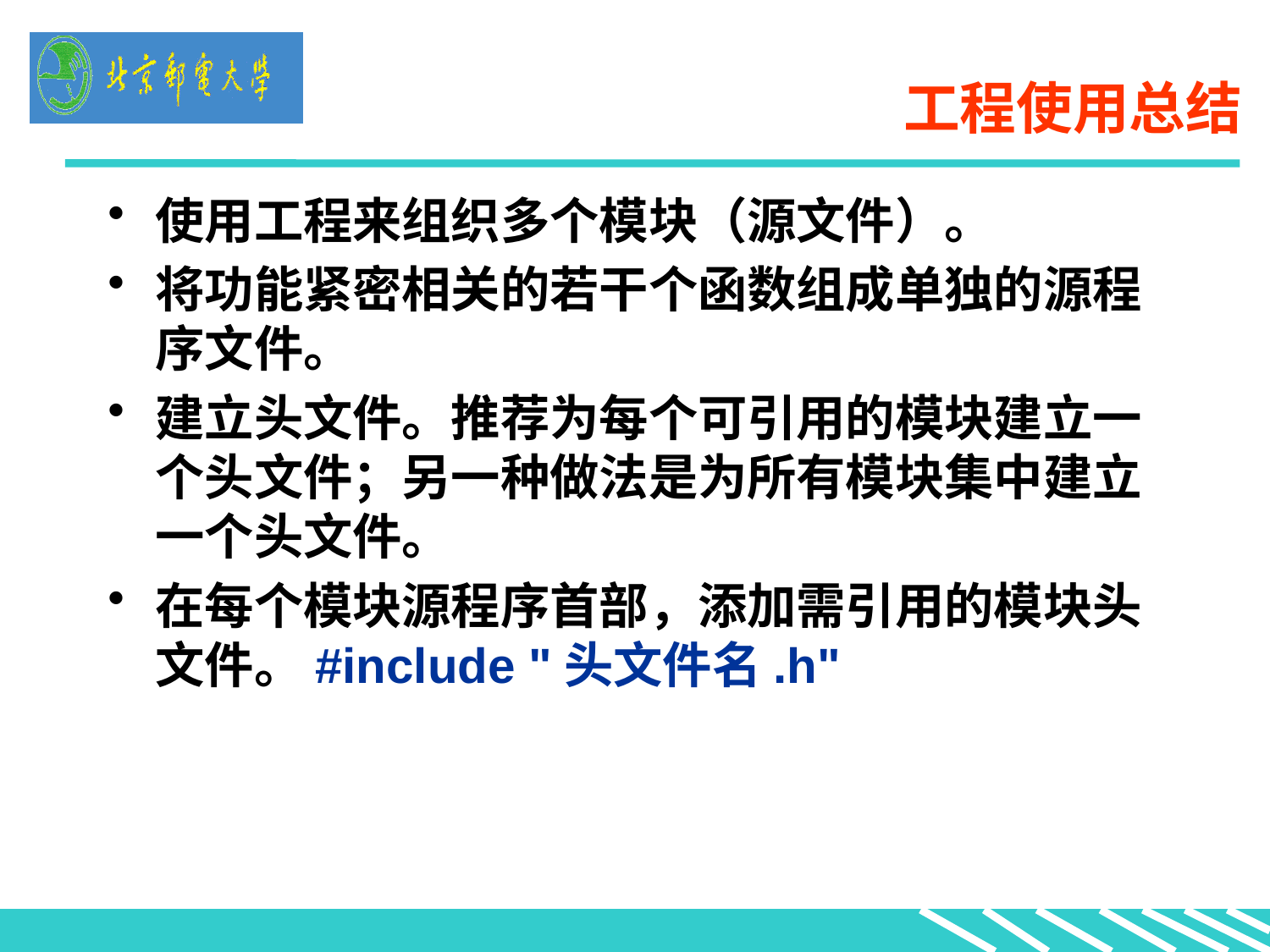

# 工程使用总结
使用工程来组织多个模块（源文件）。
将功能紧密相关的若干个函数组成单独的源程序文件。
建立头文件。推荐为每个可引用的模块建立一个头文件；另一种做法是为所有模块集中建立一个头文件。
在每个模块源程序首部，添加需引用的模块头文件。#include "头文件名.h"